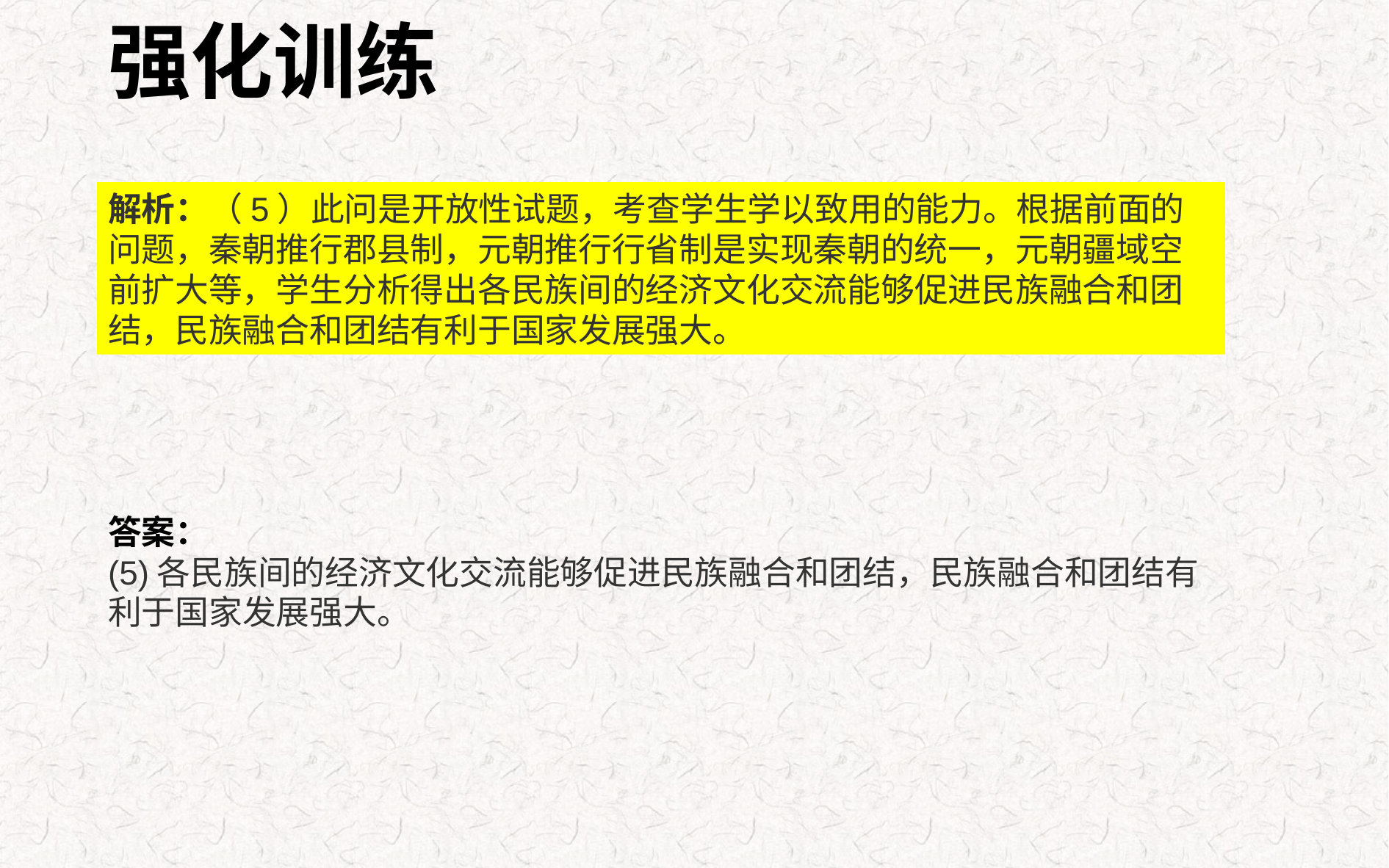

强化训练
解析：（5）此问是开放性试题，考查学生学以致用的能力。根据前面的问题，秦朝推行郡县制，元朝推行行省制是实现秦朝的统一，元朝疆域空前扩大等，学生分析得出各民族间的经济文化交流能够促进民族融合和团结，民族融合和团结有利于国家发展强大。
答案：
(5)各民族间的经济文化交流能够促进民族融合和团结，民族融合和团结有利于国家发展强大。